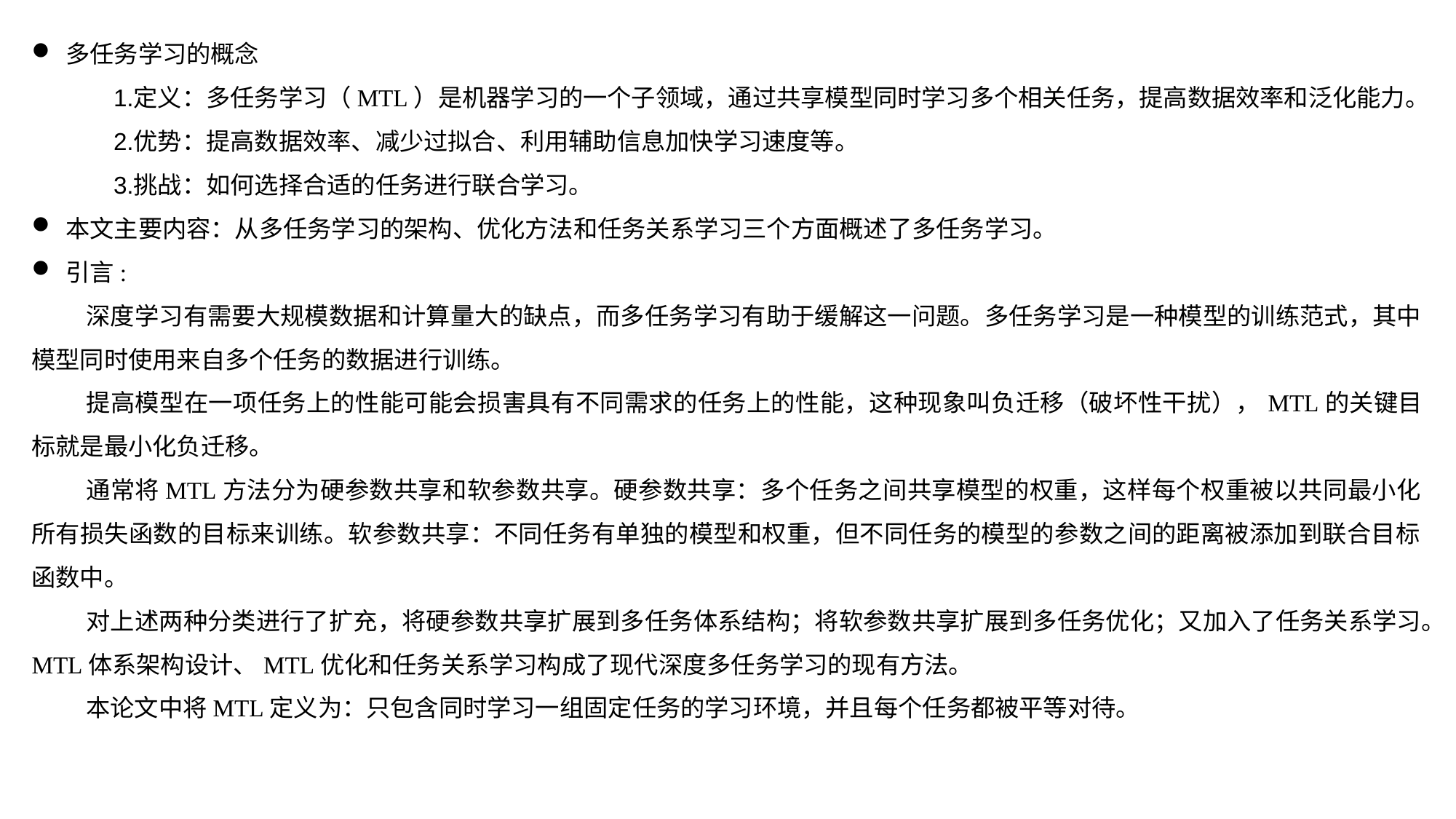

多任务学习的概念
定义：多任务学习（MTL）是机器学习的一个子领域，通过共享模型同时学习多个相关任务，提高数据效率和泛化能力。
优势：提高数据效率、减少过拟合、利用辅助信息加快学习速度等。
挑战：如何选择合适的任务进行联合学习。
本文主要内容：从多任务学习的架构、优化方法和任务关系学习三个方面概述了多任务学习。
引言:
深度学习有需要大规模数据和计算量大的缺点，而多任务学习有助于缓解这一问题。多任务学习是一种模型的训练范式，其中模型同时使用来自多个任务的数据进行训练。
提高模型在一项任务上的性能可能会损害具有不同需求的任务上的性能，这种现象叫负迁移（破坏性干扰），MTL的关键目标就是最小化负迁移。
通常将MTL方法分为硬参数共享和软参数共享。硬参数共享：多个任务之间共享模型的权重，这样每个权重被以共同最小化所有损失函数的目标来训练。软参数共享：不同任务有单独的模型和权重，但不同任务的模型的参数之间的距离被添加到联合目标函数中。
对上述两种分类进行了扩充，将硬参数共享扩展到多任务体系结构；将软参数共享扩展到多任务优化；又加入了任务关系学习。MTL体系架构设计、MTL优化和任务关系学习构成了现代深度多任务学习的现有方法。
本论文中将MTL定义为：只包含同时学习一组固定任务的学习环境，并且每个任务都被平等对待。